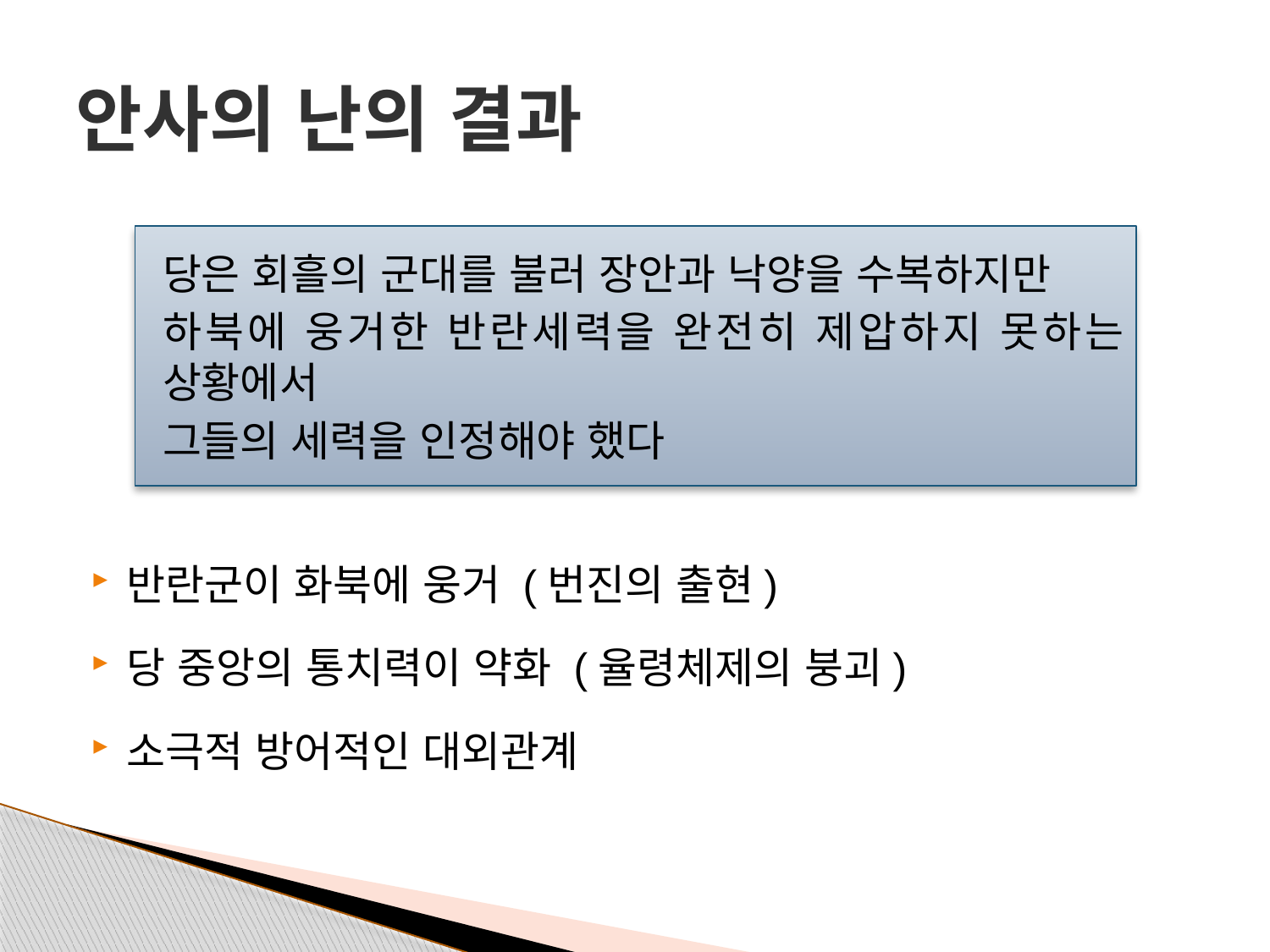

# 안사의 난의 결과

반란군이 화북에 웅거 (번진의 출현)
당 중앙의 통치력이 약화 (율령체제의 붕괴)
소극적 방어적인 대외관계
당은 회흘의 군대를 불러 장안과 낙양을 수복하지만
하북에 웅거한 반란세력을 완전히 제압하지 못하는 상황에서
그들의 세력을 인정해야 했다